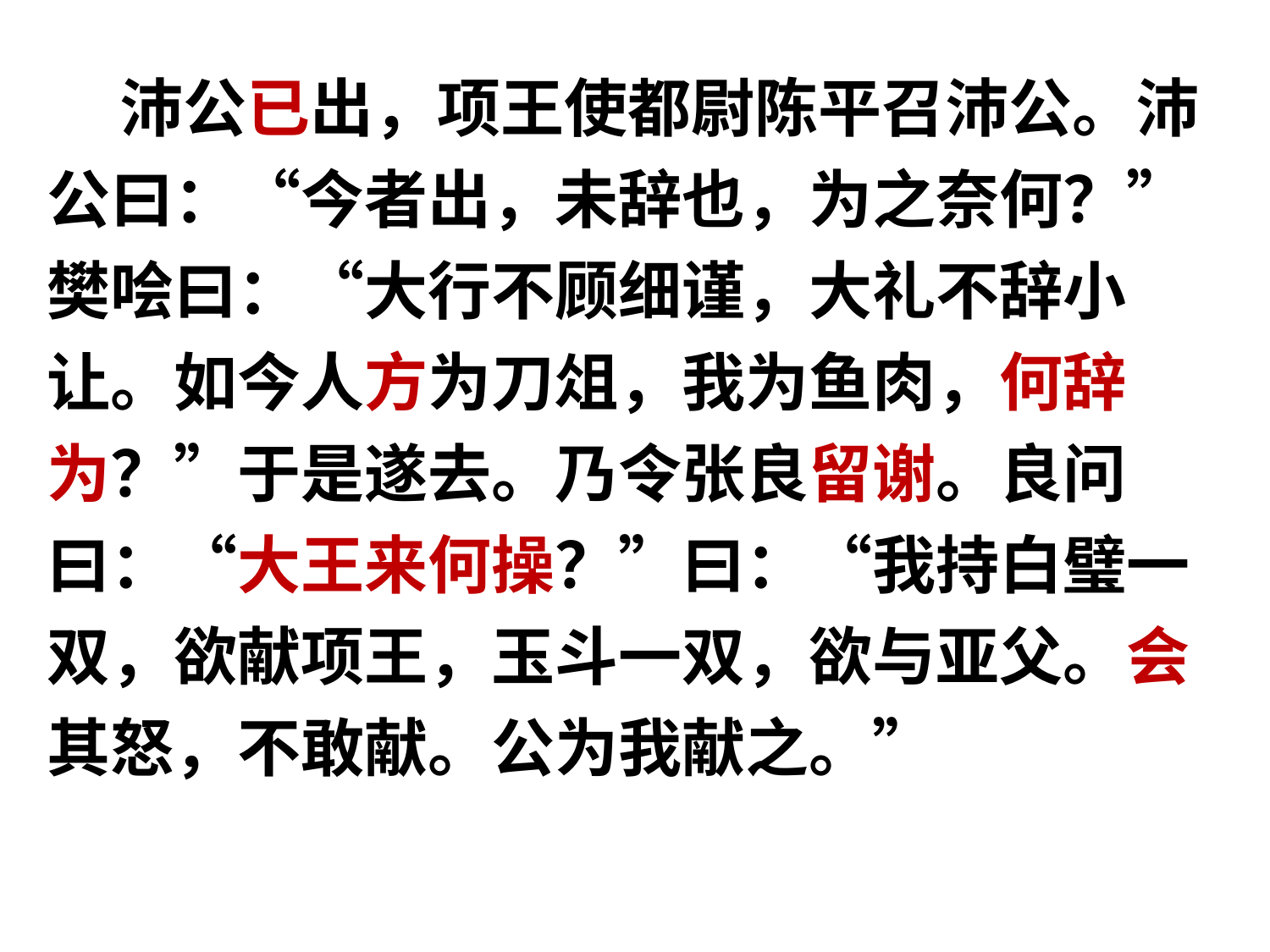

沛公已出，项王使都尉陈平召沛公。沛公曰：“今者出，未辞也，为之奈何？”樊哙曰：“大行不顾细谨，大礼不辞小让。如今人方为刀俎，我为鱼肉，何辞为？”于是遂去。乃令张良留谢。良问曰：“大王来何操？”曰：“我持白璧一双，欲献项王，玉斗一双，欲与亚父。会其怒，不敢献。公为我献之。”